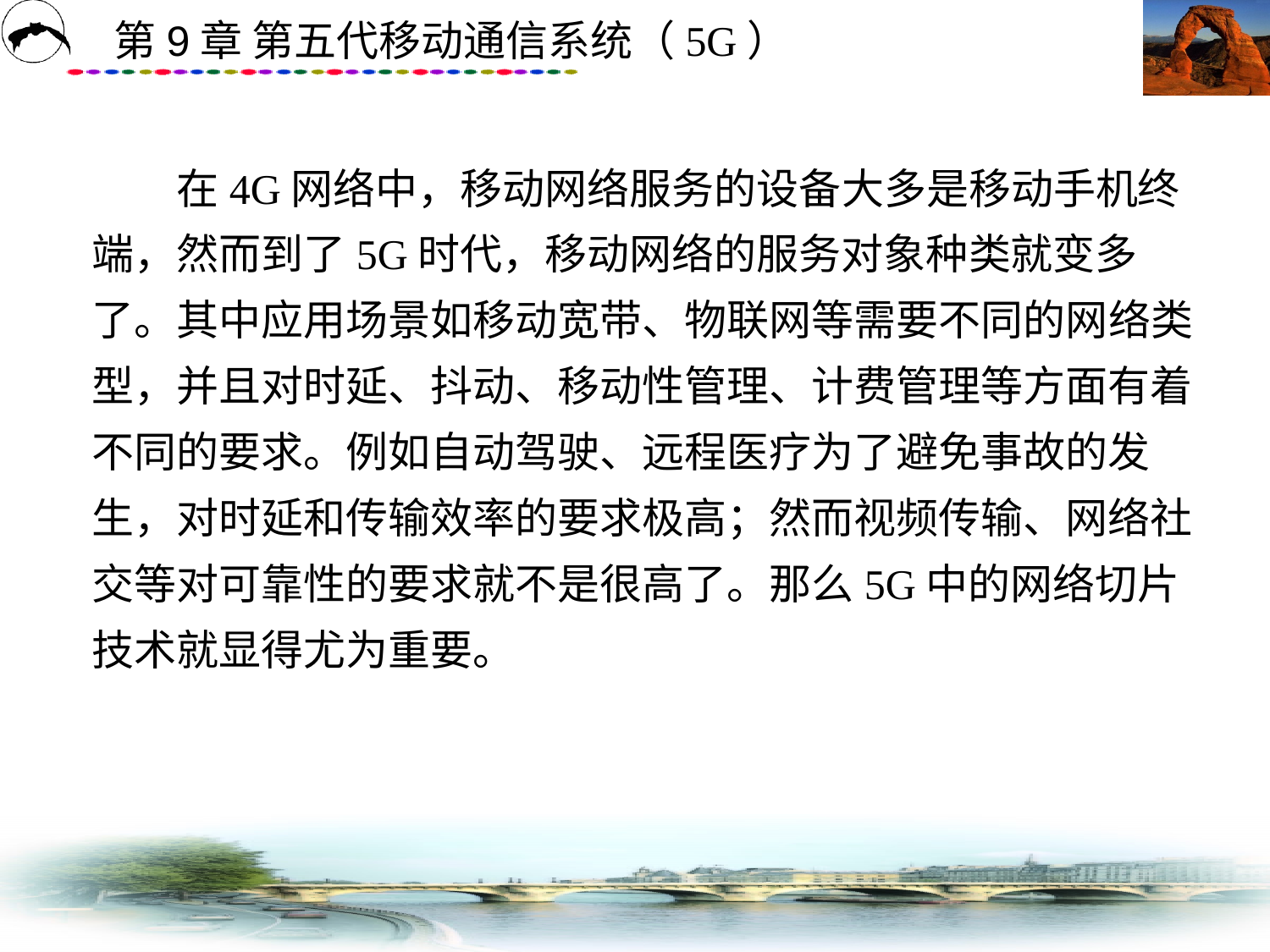

# 在4G网络中，移动网络服务的设备大多是移动手机终端，然而到了5G时代，移动网络的服务对象种类就变多了。其中应用场景如移动宽带、物联网等需要不同的网络类型，并且对时延、抖动、移动性管理、计费管理等方面有着不同的要求。例如自动驾驶、远程医疗为了避免事故的发生，对时延和传输效率的要求极高；然而视频传输、网络社交等对可靠性的要求就不是很高了。那么5G中的网络切片技术就显得尤为重要。